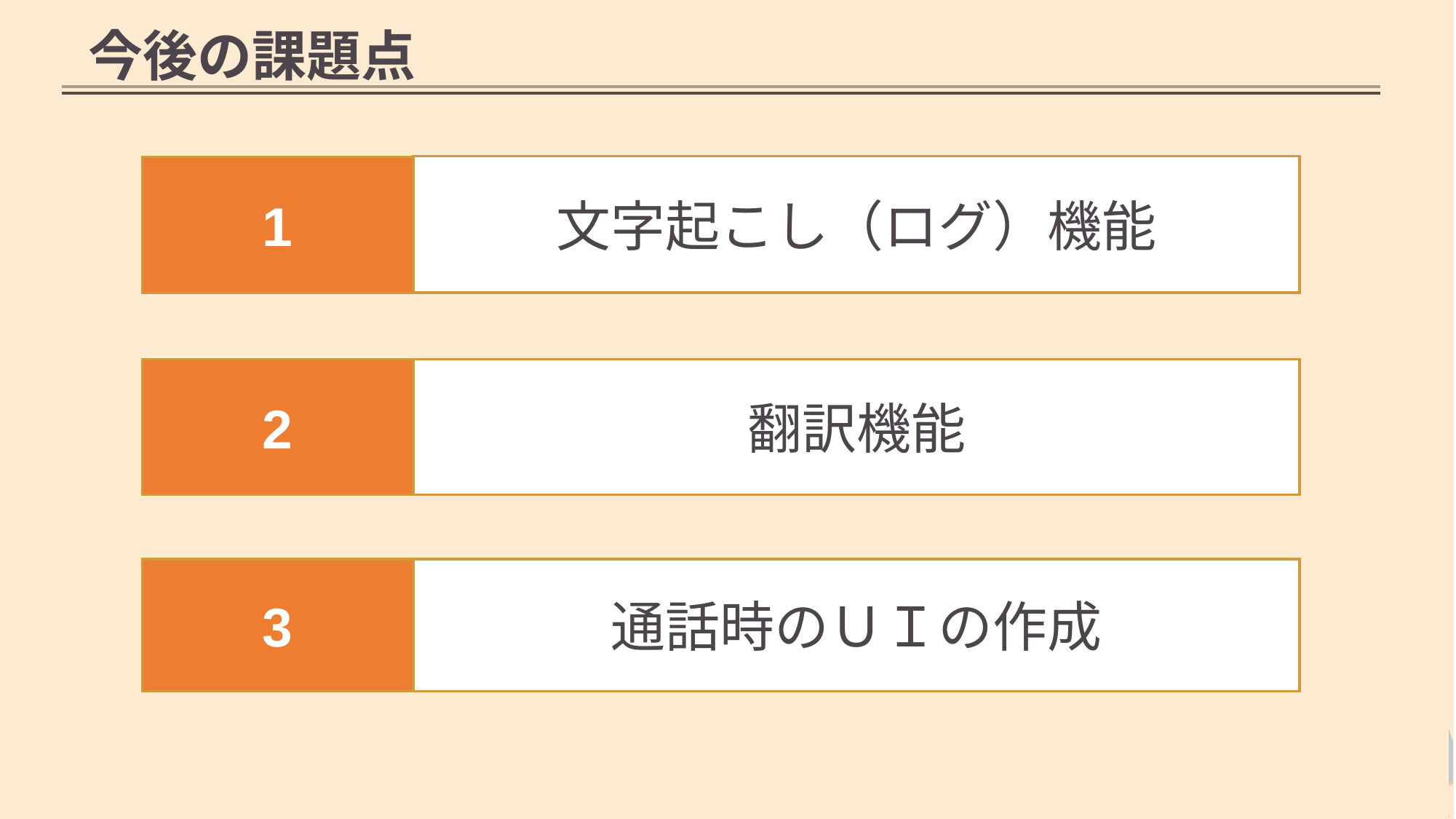

今後の課題点
文字起こし（ログ）機能
1
翻訳機能
2
通話時のＵＩの作成
3